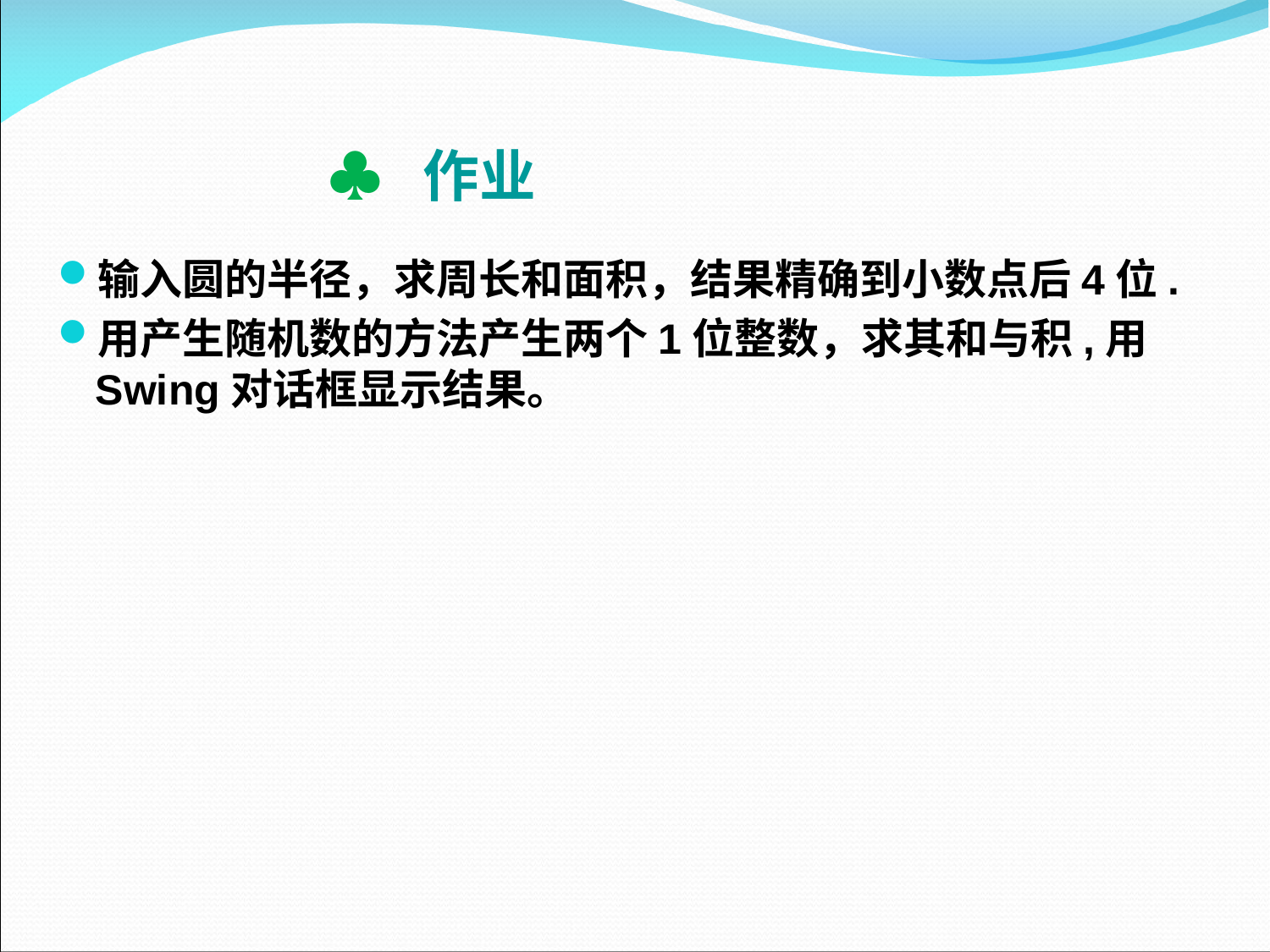

# ♣  作业
输入圆的半径，求周长和面积，结果精确到小数点后4位.
用产生随机数的方法产生两个1位整数，求其和与积,用Swing对话框显示结果。